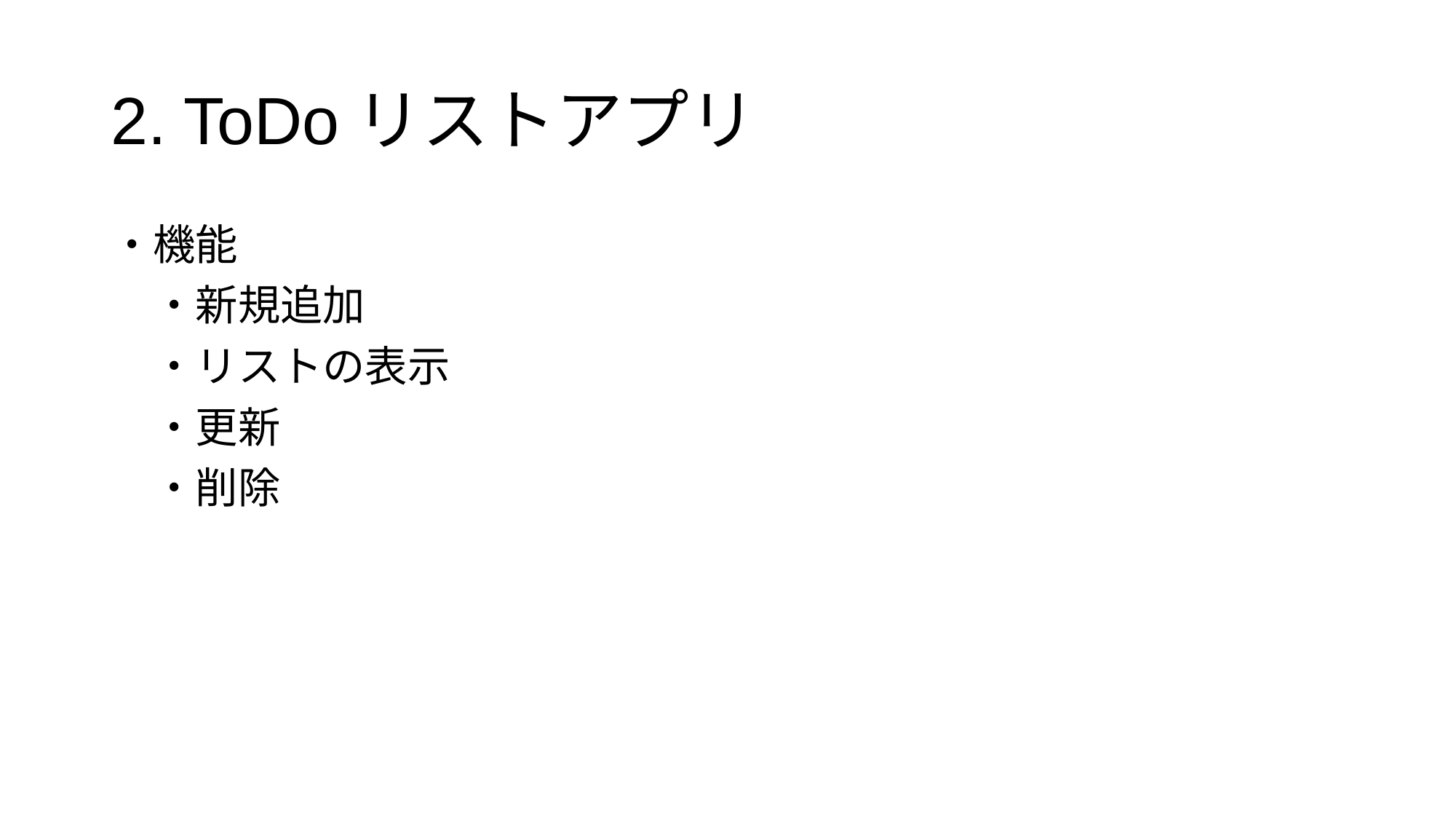

# 2. ToDoリストアプリ
・機能
　・新規追加
　・リストの表示
　・更新
　・削除